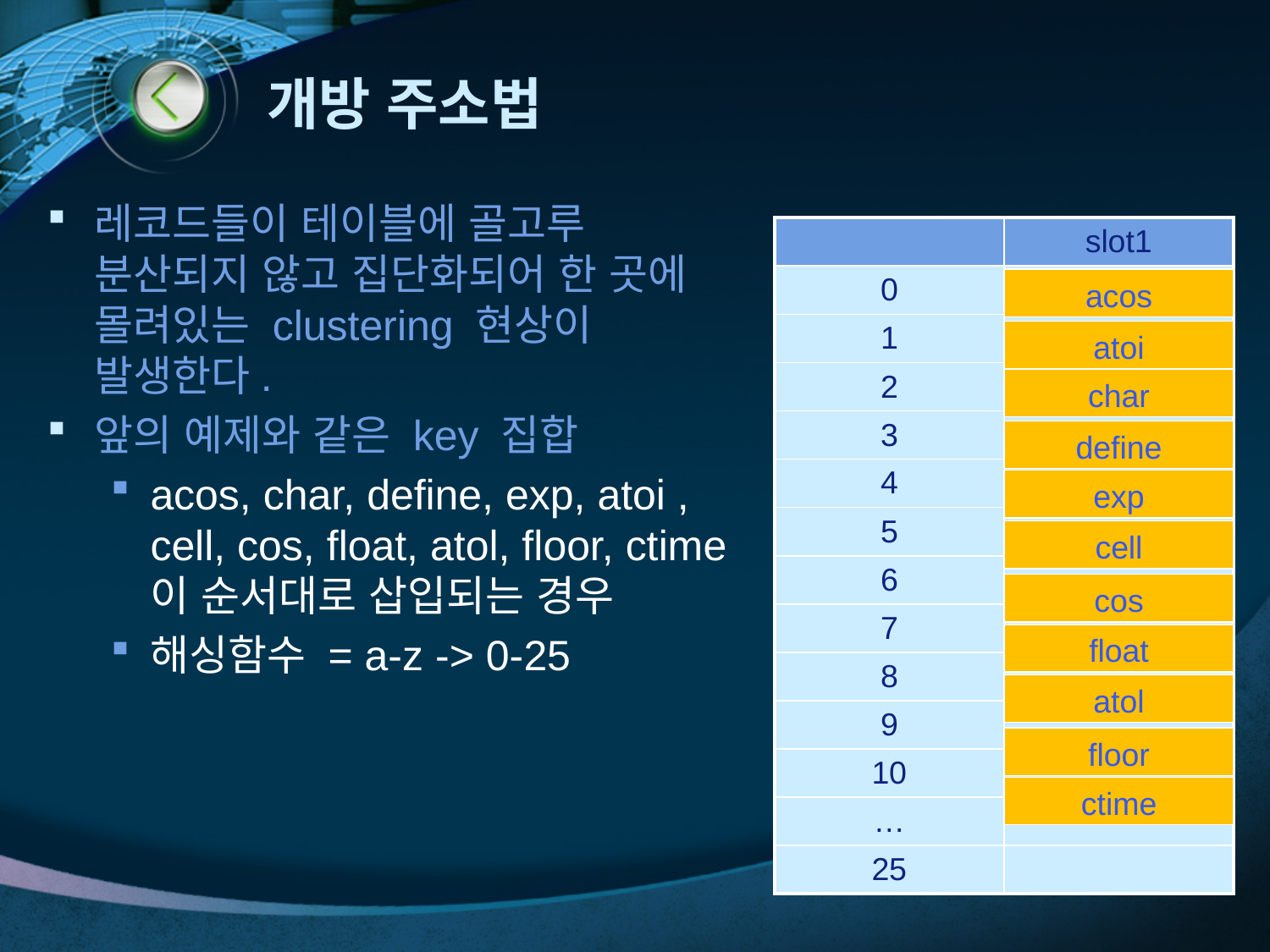

# 개방 주소법
레코드들이 테이블에 골고루 분산되지 않고 집단화되어 한 곳에 몰려있는 clustering 현상이 발생한다.
앞의 예제와 같은 key 집합
acos, char, define, exp, atoi , cell, cos, float, atol, floor, ctime이 순서대로 삽입되는 경우
해싱함수 = a-z -> 0-25
|  | slot1 |
| --- | --- |
| 0 |  |
| 1 |  |
| 2 |  |
| 3 |  |
| 4 |  |
| 5 |  |
| 6 |  |
| 7 |  |
| 8 |  |
| 9 |  |
| 10 |  |
| … |  |
| 25 |  |
acos
atoi
char
define
exp
cell
cos
float
atol
floor
ctime